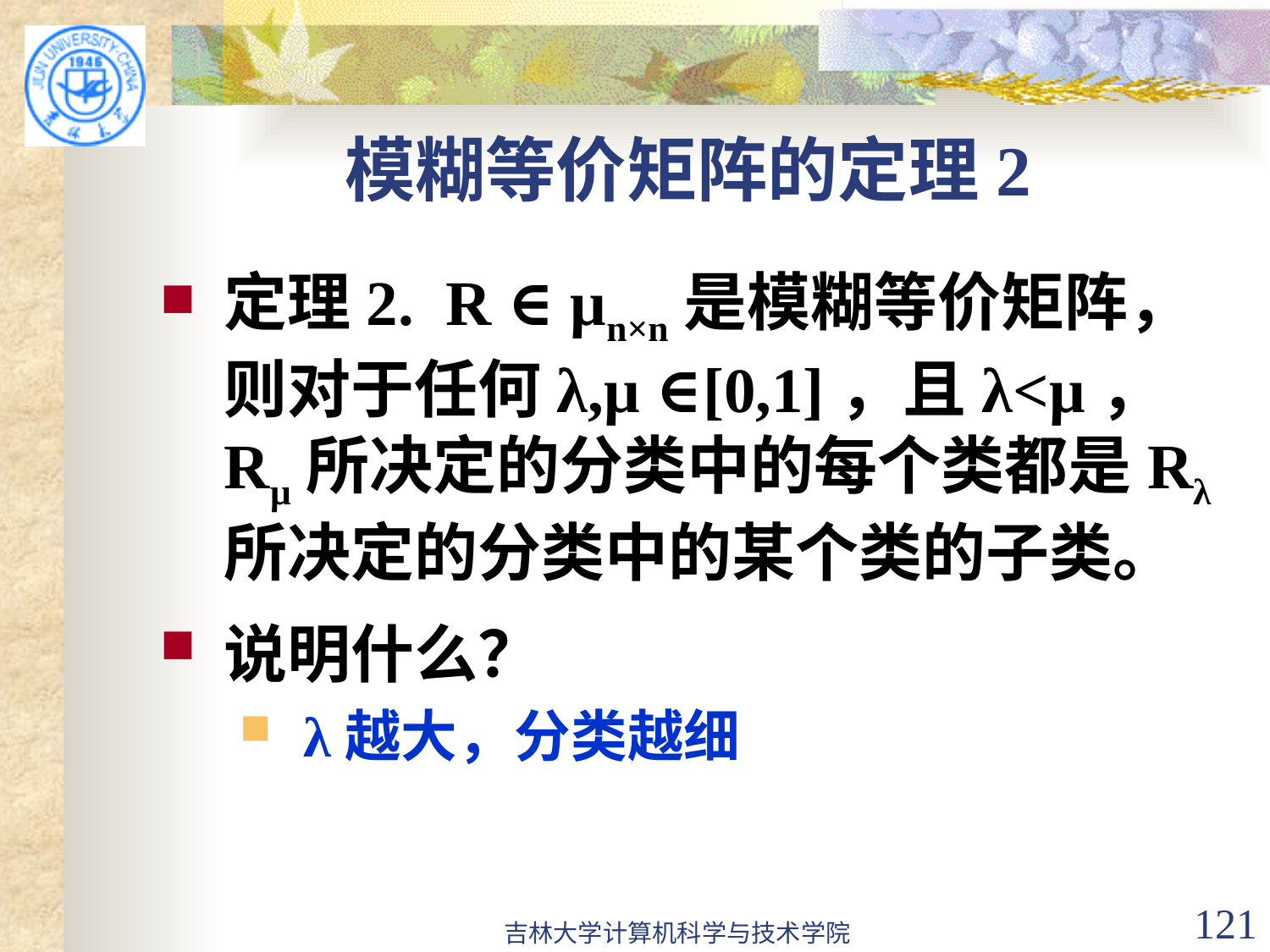

# 模糊等价矩阵的定理2
定理2.  R ∈ μn×n是模糊等价矩阵，则对于任何λ,μ ∈[0,1]，且λ<μ，Rμ所决定的分类中的每个类都是Rλ所决定的分类中的某个类的子类。
说明什么？
λ越大，分类越细
吉林大学计算机科学与技术学院
121